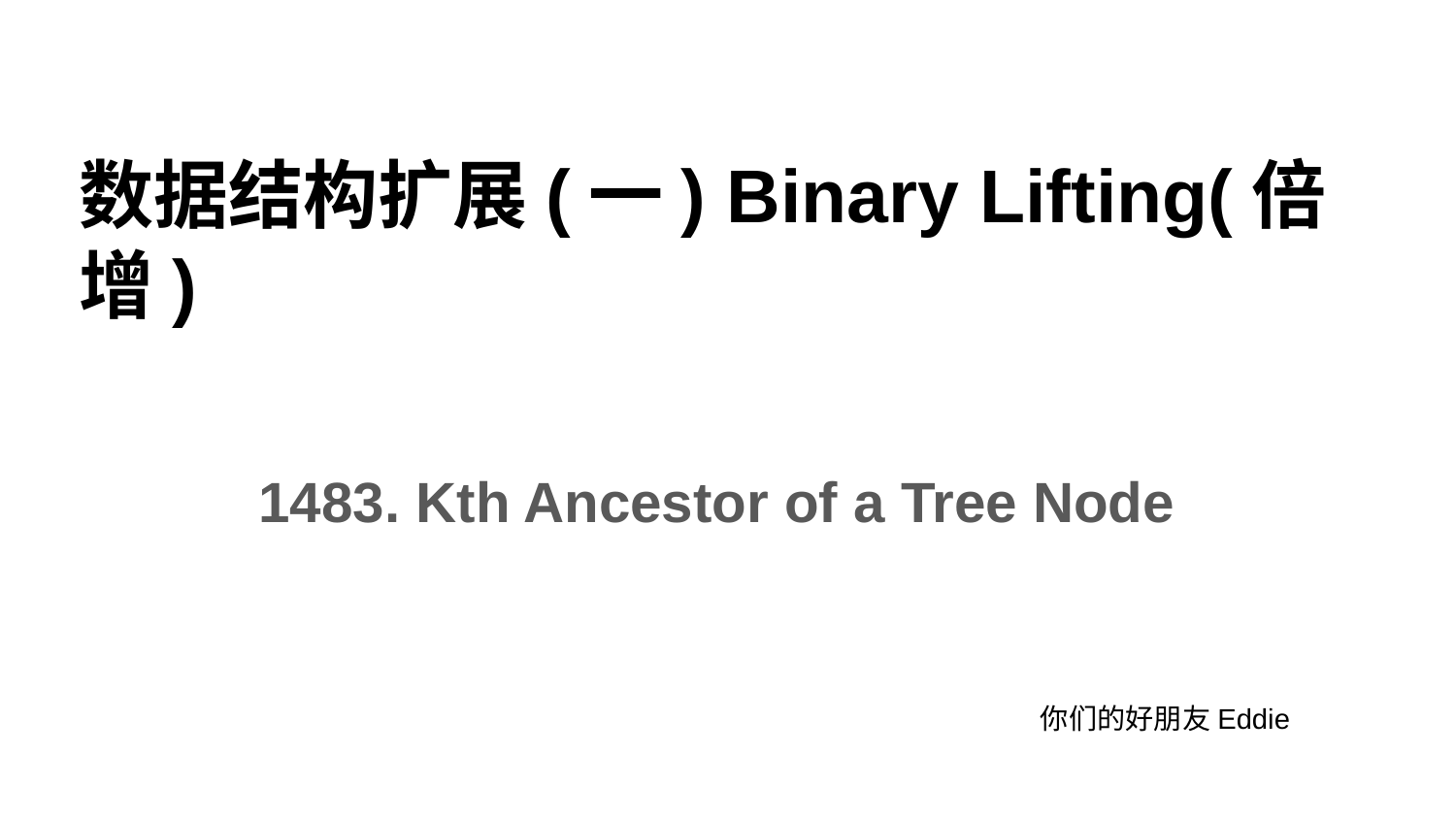

# 数据结构扩展(一) Binary Lifting(倍增)
1483. Kth Ancestor of a Tree Node

你们的好朋友Eddie